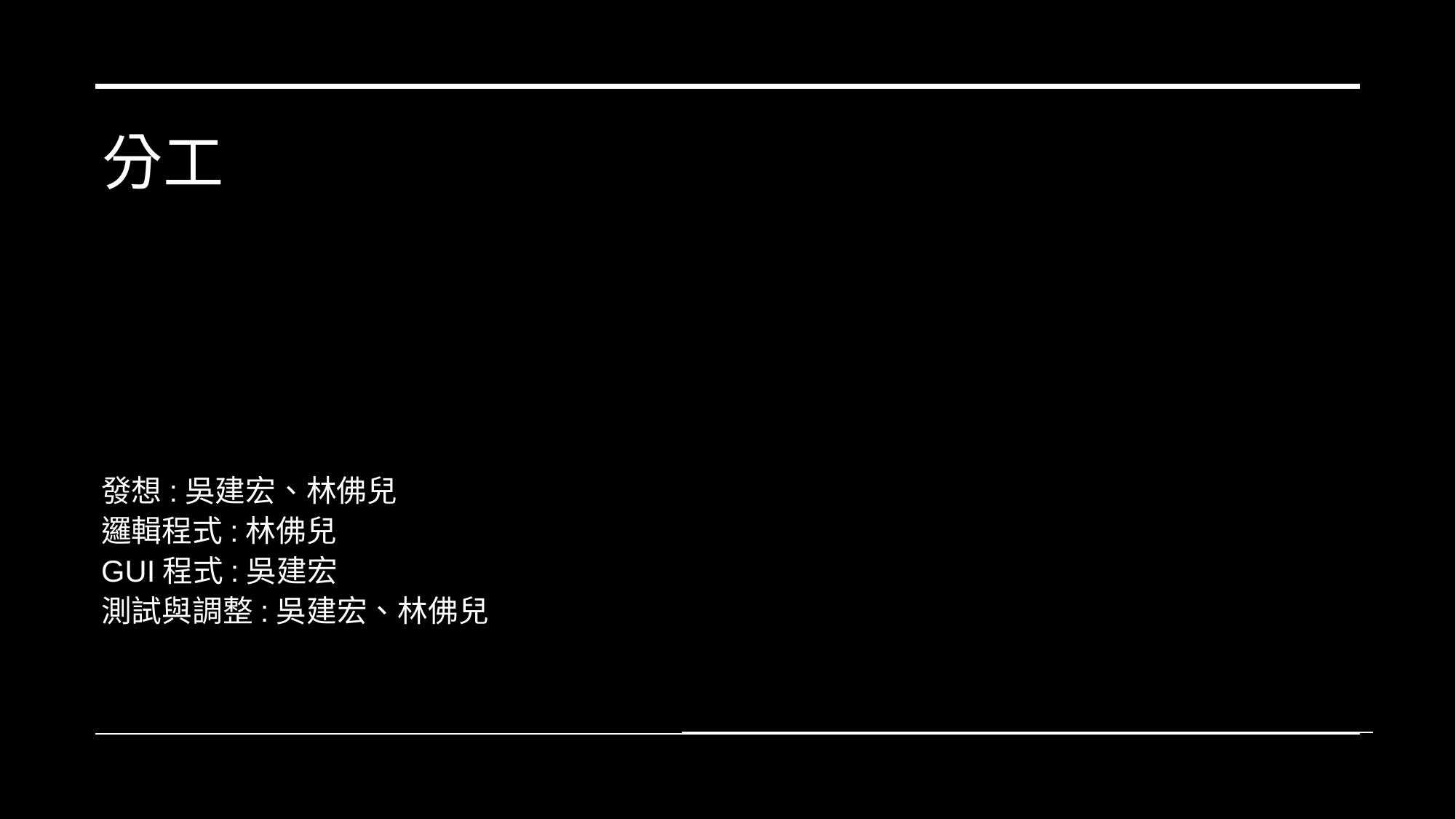

# 分工
發想:吳建宏、林佛兒
邏輯程式:林佛兒
GUI程式:吳建宏
測試與調整:吳建宏、林佛兒